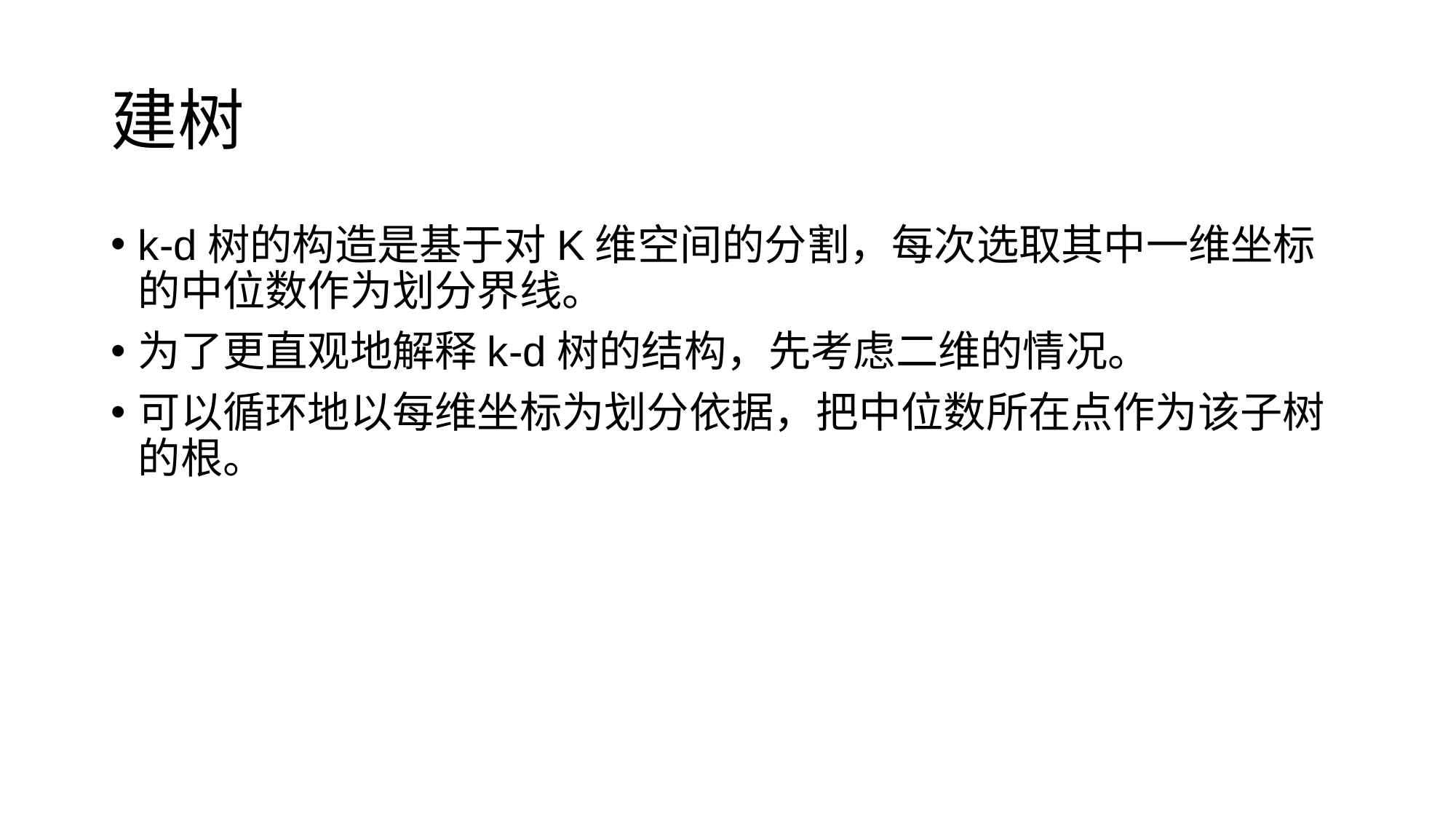

# 建树
k-d树的构造是基于对K维空间的分割，每次选取其中一维坐标的中位数作为划分界线。
为了更直观地解释k-d树的结构，先考虑二维的情况。
可以循环地以每维坐标为划分依据，把中位数所在点作为该子树的根。